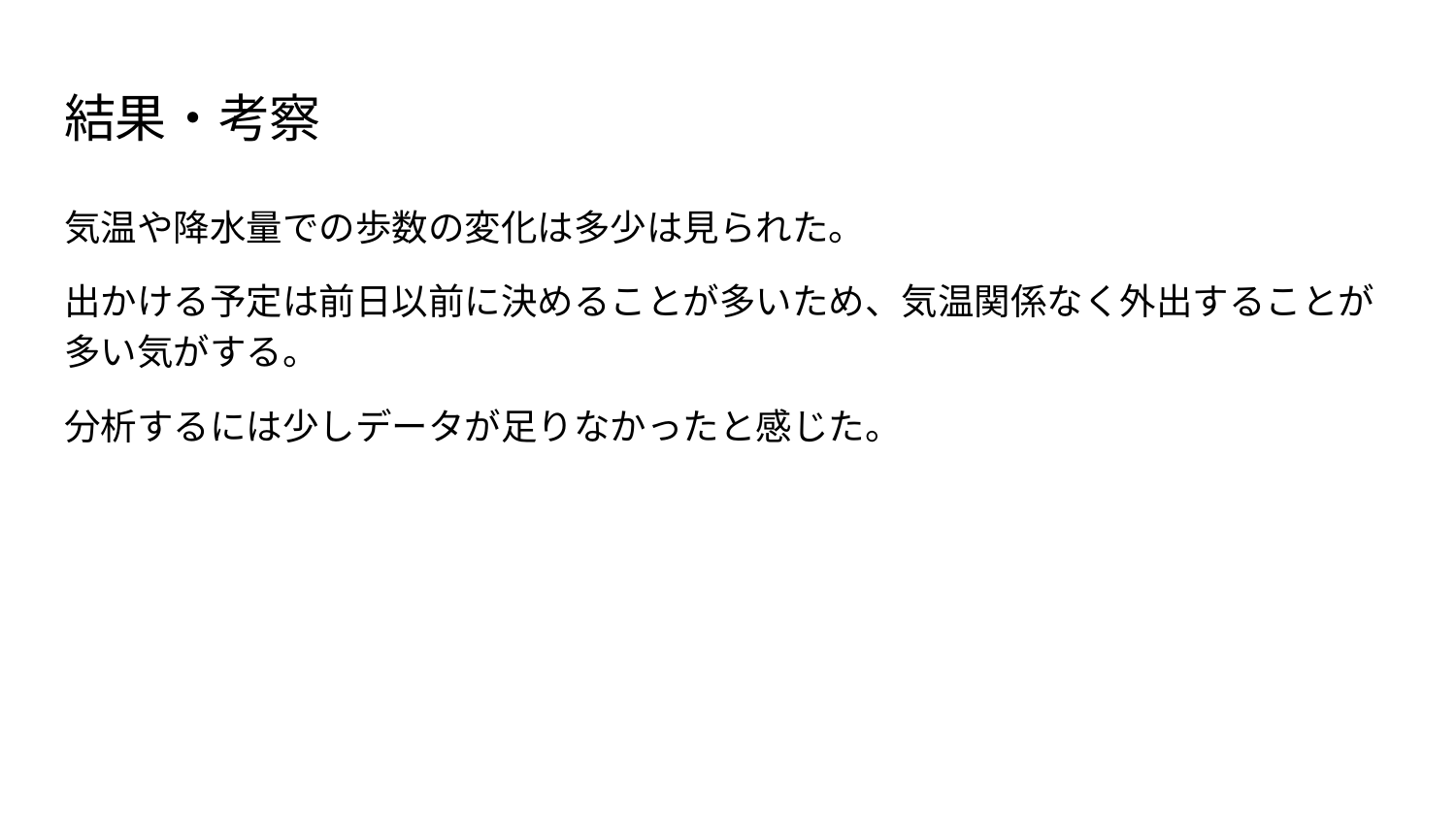

# 結果・考察
気温や降水量での歩数の変化は多少は見られた。
出かける予定は前日以前に決めることが多いため、気温関係なく外出することが多い気がする。
分析するには少しデータが足りなかったと感じた。